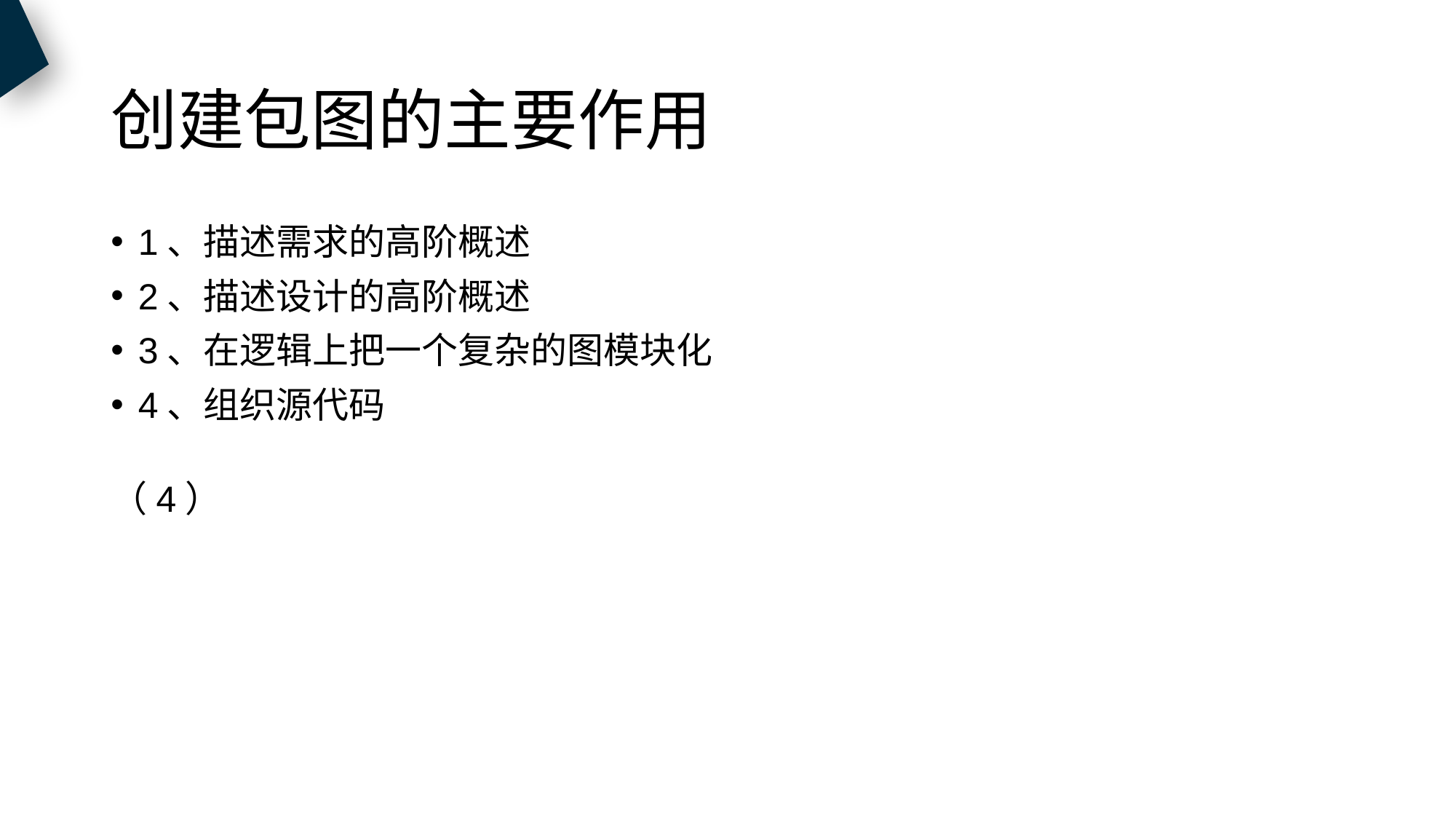

# 创建包图的主要作用
1、描述需求的高阶概述
2、描述设计的高阶概述
3、在逻辑上把一个复杂的图模块化
4、组织源代码
  										    （4）